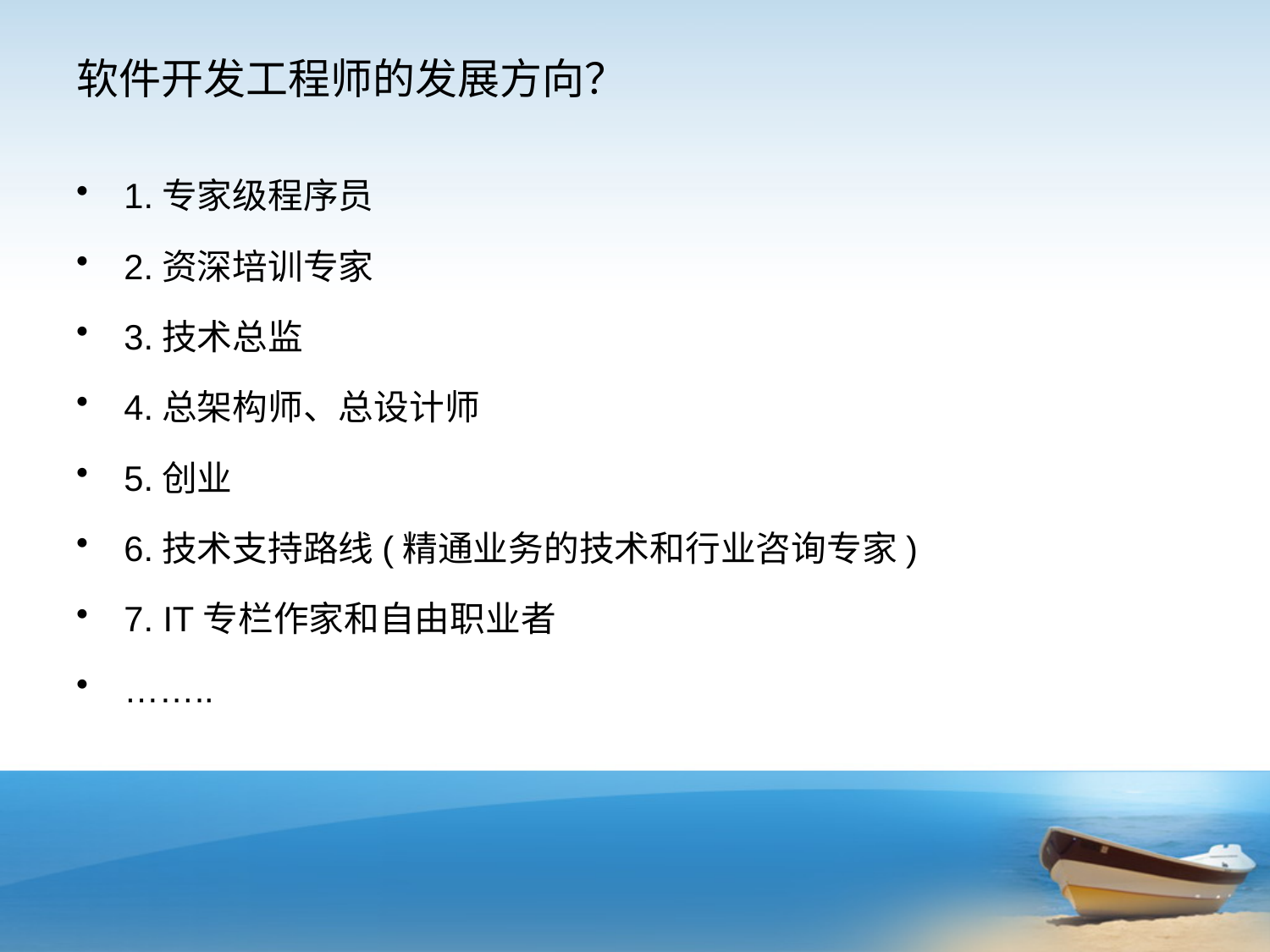

# 软件开发工程师的发展方向？
1.专家级程序员
2.资深培训专家
3.技术总监
4.总架构师、总设计师
5.创业
6.技术支持路线(精通业务的技术和行业咨询专家)
7. IT专栏作家和自由职业者
……..